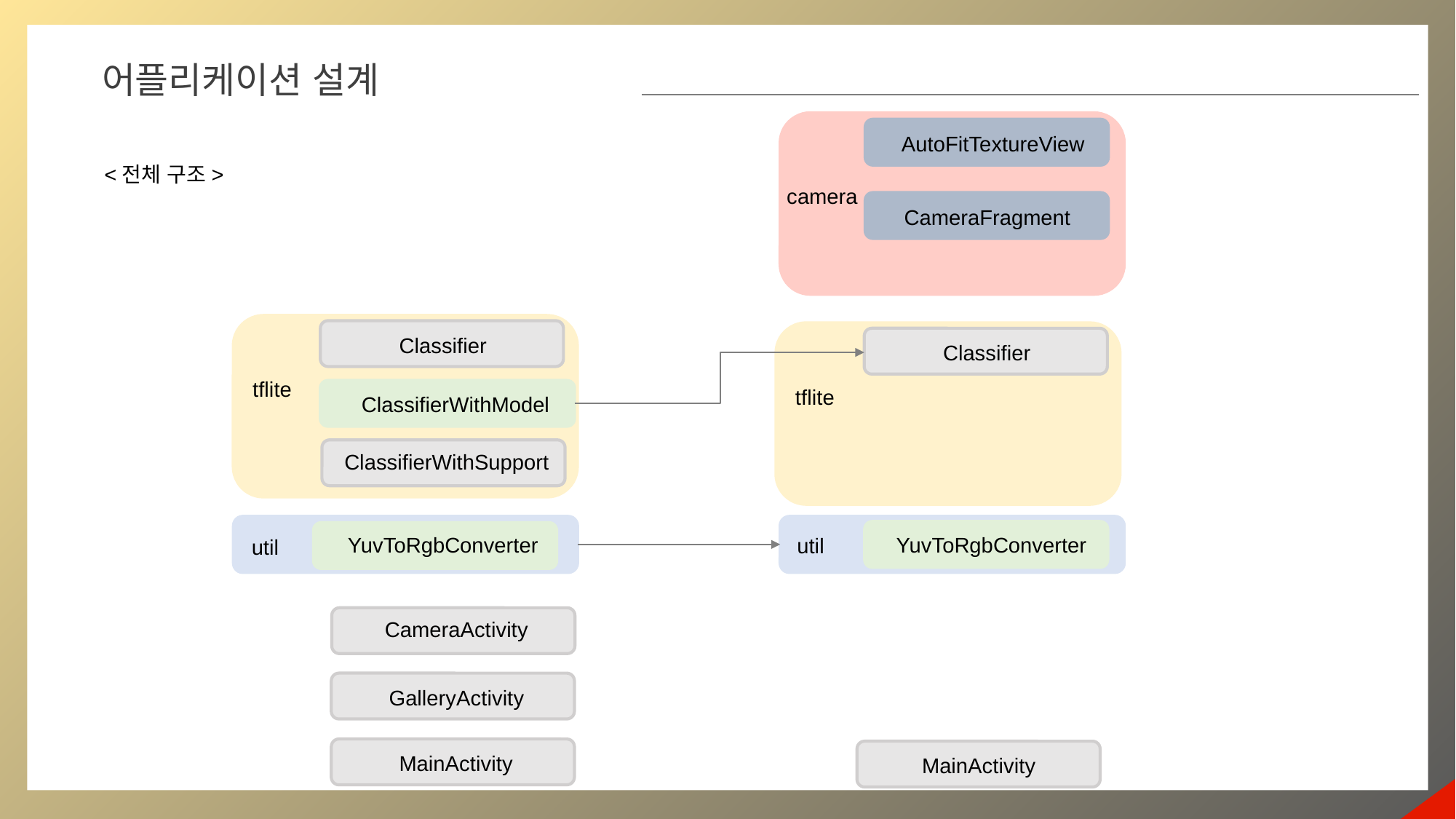

어플리케이션 설계

AutoFitTextureView
<전체 구조>
camera

CameraFragment

Classifier

Classifier
tflite
tflite

ClassifierWithModel

ClassifierWithSupport

YuvToRgbConverter
YuvToRgbConverter
util
util

CameraActivity

GalleryActivity

MainActivity
MainActivity